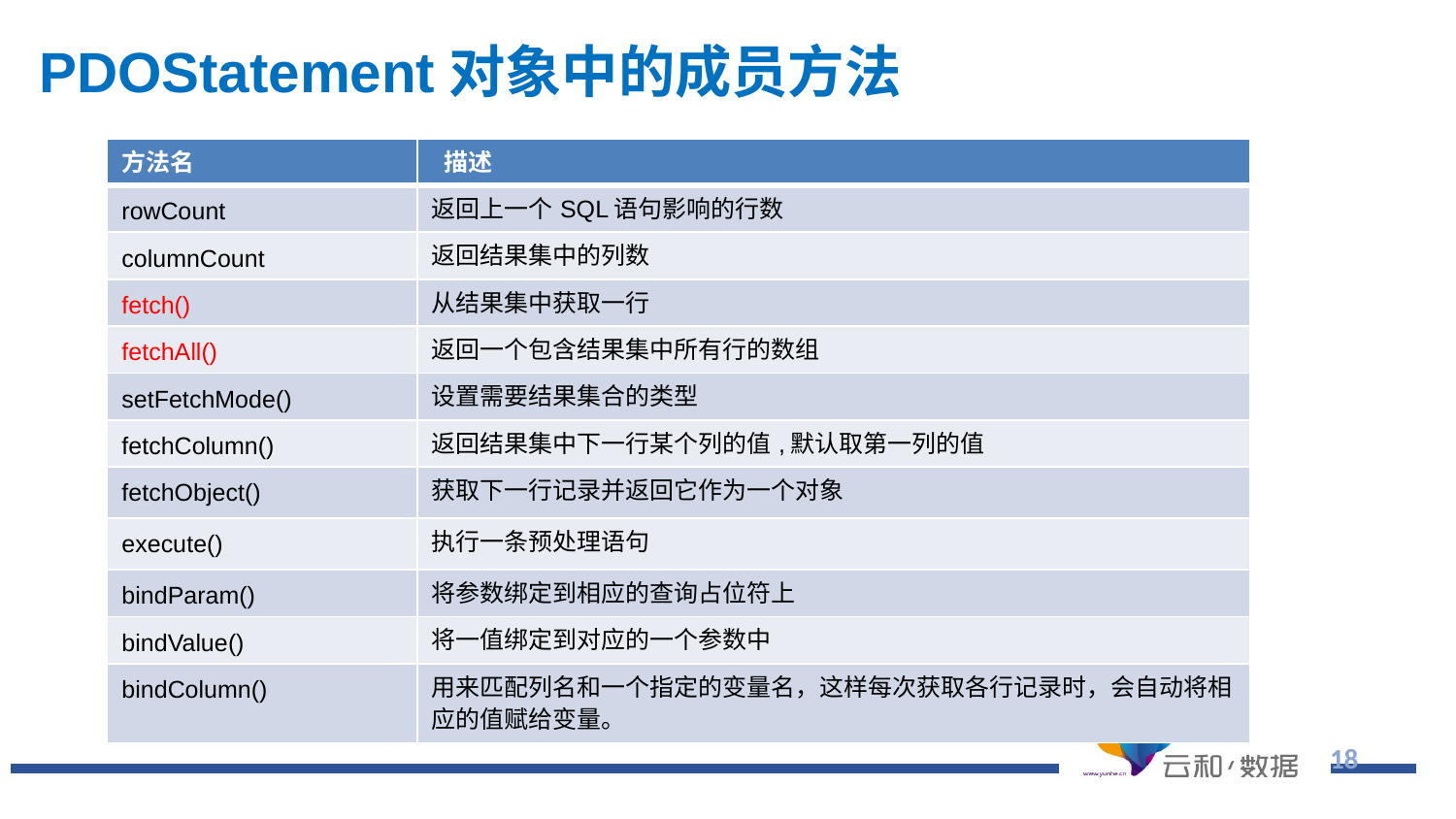

# PDOStatement对象中的成员方法
| 方法名 | 描述 |
| --- | --- |
| rowCount | 返回上一个SQL语句影响的行数 |
| columnCount | 返回结果集中的列数 |
| fetch() | 从结果集中获取一行 |
| fetchAll() | 返回一个包含结果集中所有行的数组 |
| setFetchMode() | 设置需要结果集合的类型 |
| fetchColumn() | 返回结果集中下一行某个列的值,默认取第一列的值 |
| fetchObject() | 获取下一行记录并返回它作为一个对象 |
| execute() | 执行一条预处理语句 |
| bindParam() | 将参数绑定到相应的查询占位符上 |
| bindValue() | 将一值绑定到对应的一个参数中 |
| bindColumn() | 用来匹配列名和一个指定的变量名，这样每次获取各行记录时，会自动将相应的值赋给变量。 |
18